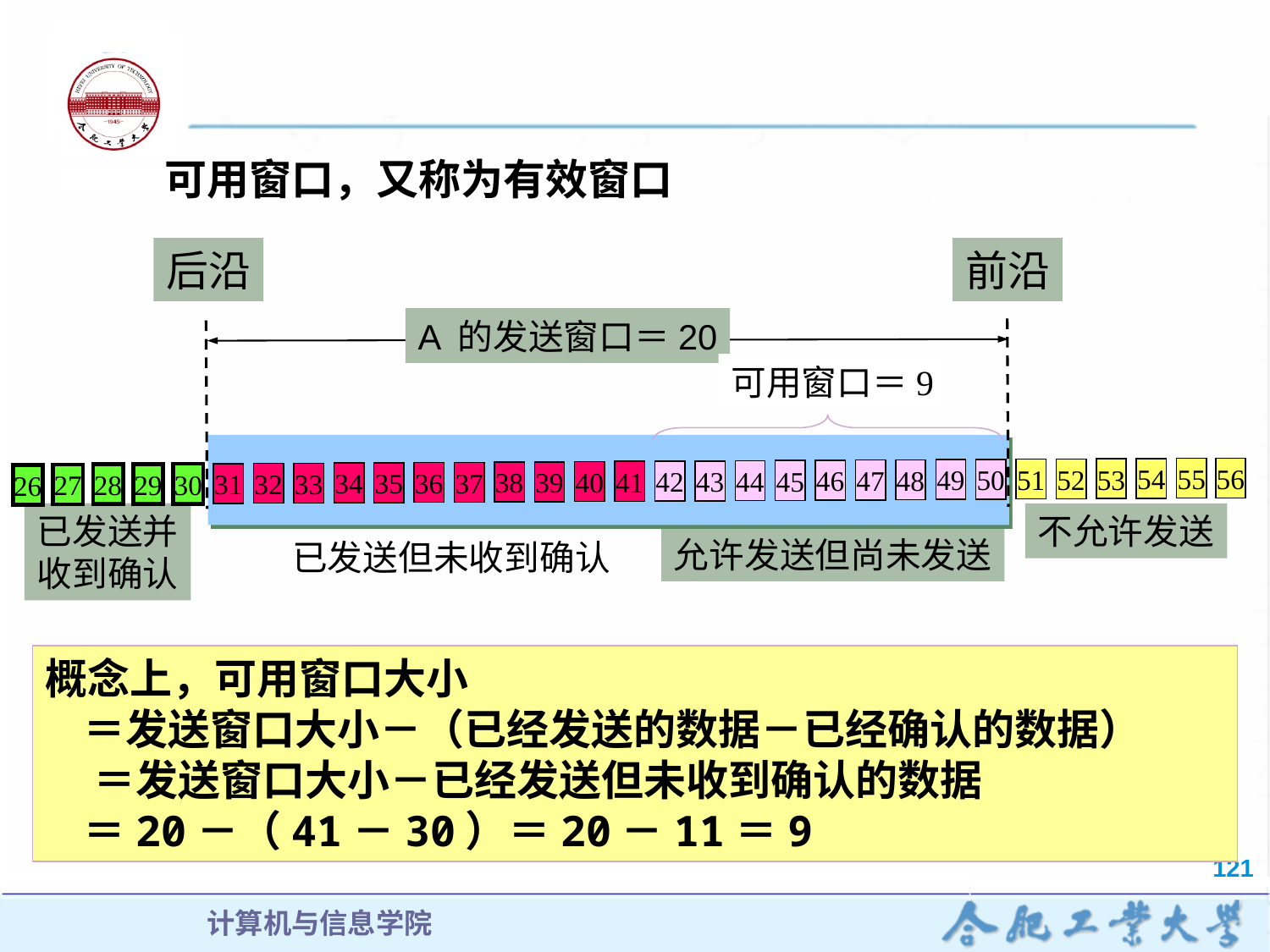

可用窗口，又称为有效窗口
后沿
前沿

A 的发送窗口＝20

可用窗口＝9

55
56
54
53
52
51
50
49
48
47
46
45
44
43
42
41
40
39
38
37
36
35
34
33
32
31
30
29
28
27
26
已发送并
收到确认
不允许发送
允许发送但尚未发送
已发送但未收到确认
概念上，可用窗口大小
    ＝发送窗口大小－（已经发送的数据－已经确认的数据）
    ＝发送窗口大小－已经发送但未收到确认的数据
    ＝20－（41－30）＝20－11＝9